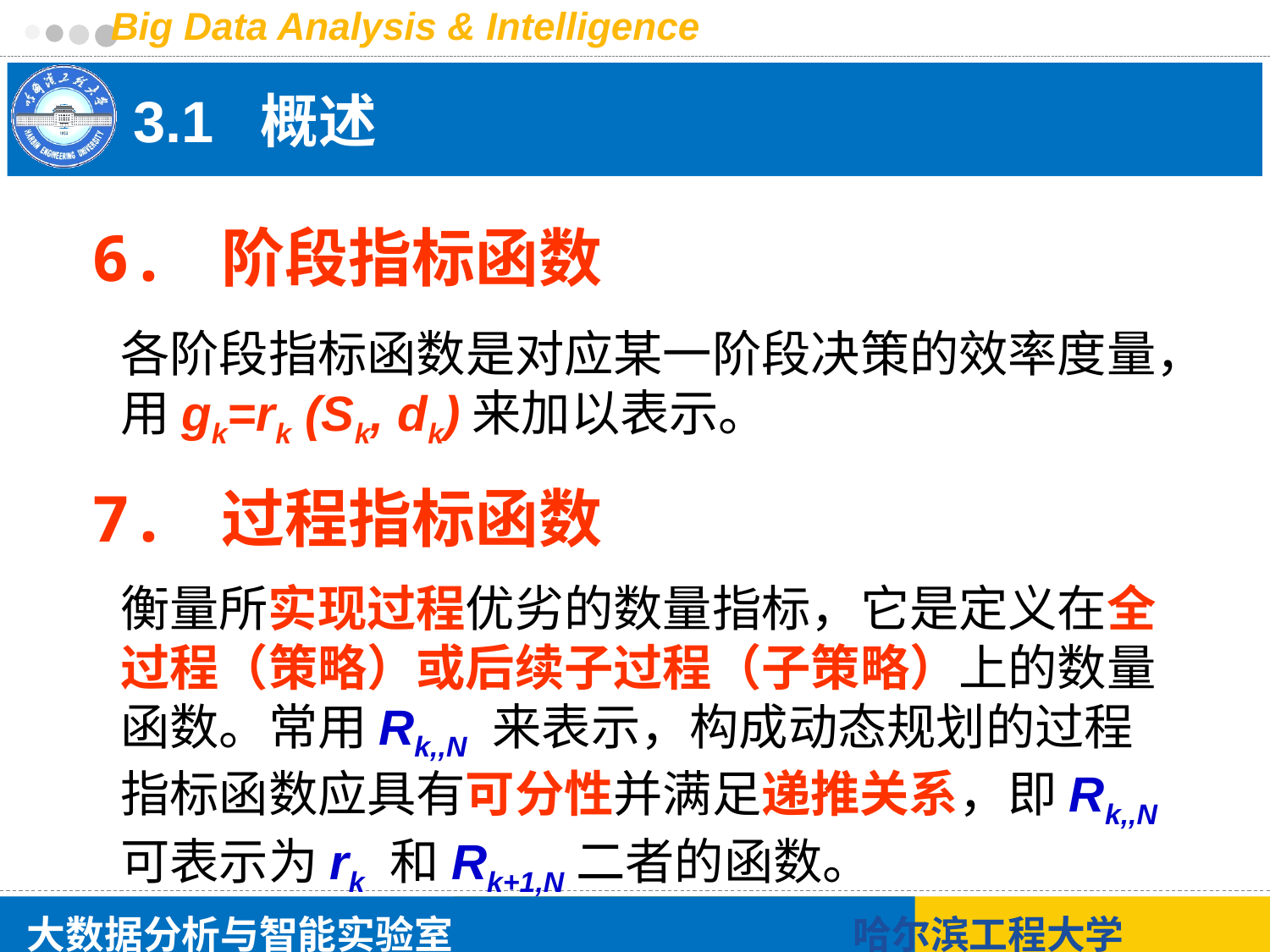

14
# 3.1  概述
6. 阶段指标函数
各阶段指标函数是对应某一阶段决策的效率度量，用gk=rk (Sk, dk)来加以表示。
7. 过程指标函数
衡量所实现过程优劣的数量指标，它是定义在全过程（策略）或后续子过程（子策略）上的数量函数。常用Rk,,N 来表示，构成动态规划的过程指标函数应具有可分性并满足递推关系，即Rk,,N 可表示为rk 和Rk+1,N二者的函数。